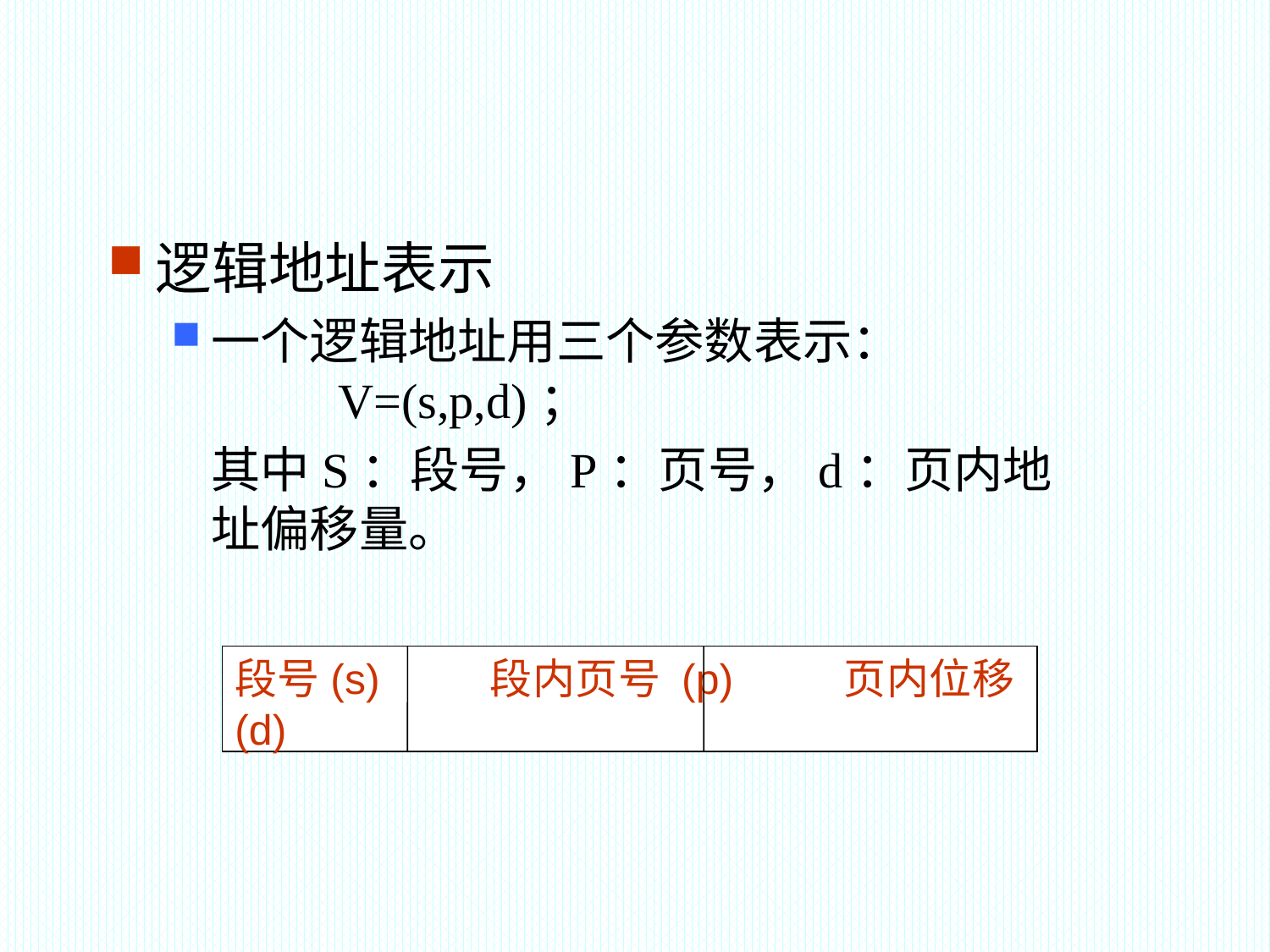

#
逻辑地址表示
一个逻辑地址用三个参数表示：		V=(s,p,d)；
	其中S：段号，P：页号，d：页内地址偏移量。
段号(s)        段内页号 (p)        页内位移(d)